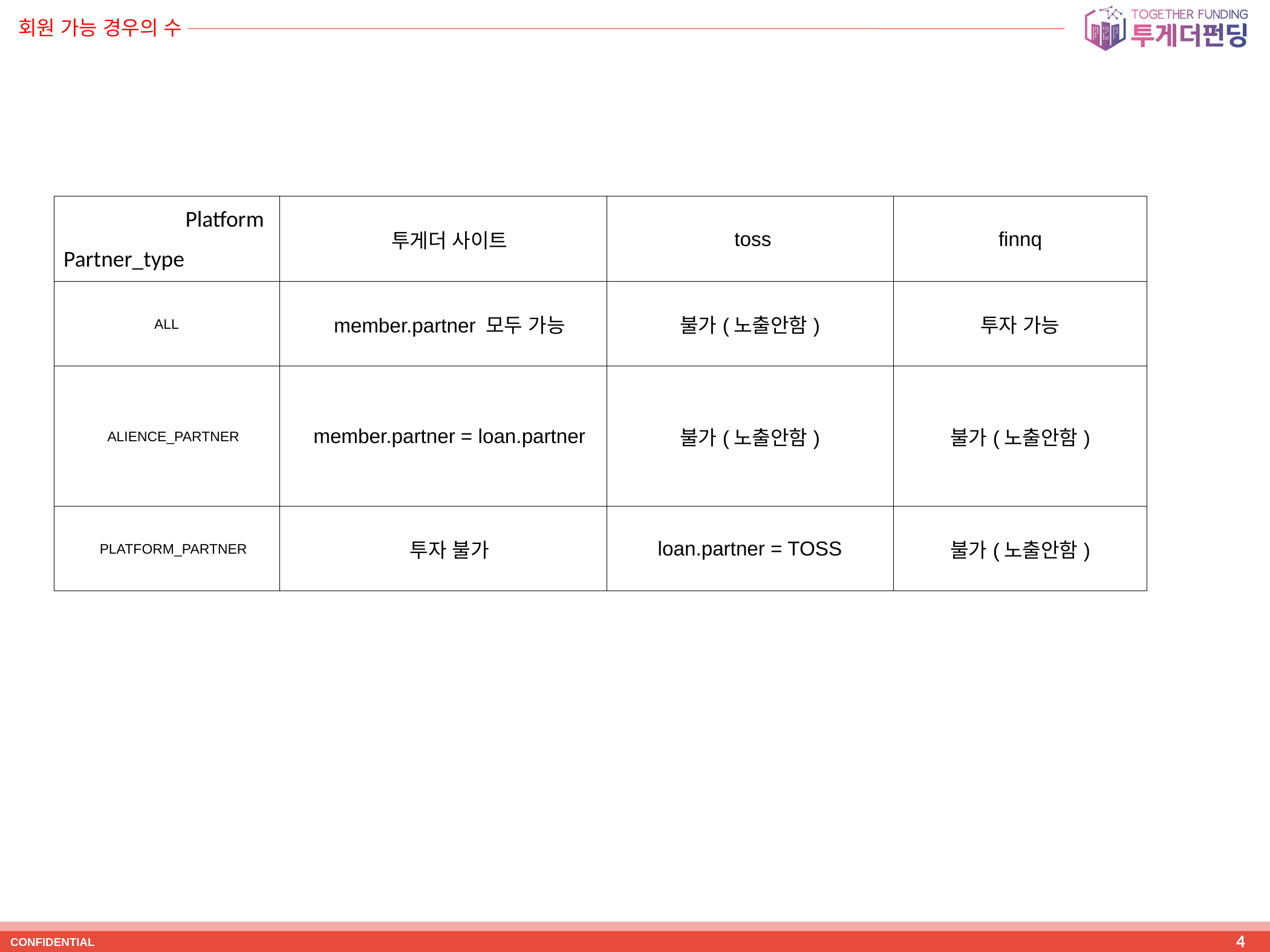

# 회원 가능 경우의 수
|  | 투게더 사이트 | toss | finnq |
| --- | --- | --- | --- |
| ALL | member.partner 모두 가능 | 불가(노출안함) | 투자 가능 |
| ALIENCE\_PARTNER | member.partner = loan.partner | 불가(노출안함) | 불가(노출안함) |
| PLATFORM\_PARTNER | 투자 불가 | loan.partner = TOSS | 불가(노출안함) |
Platform
Partner_type
4